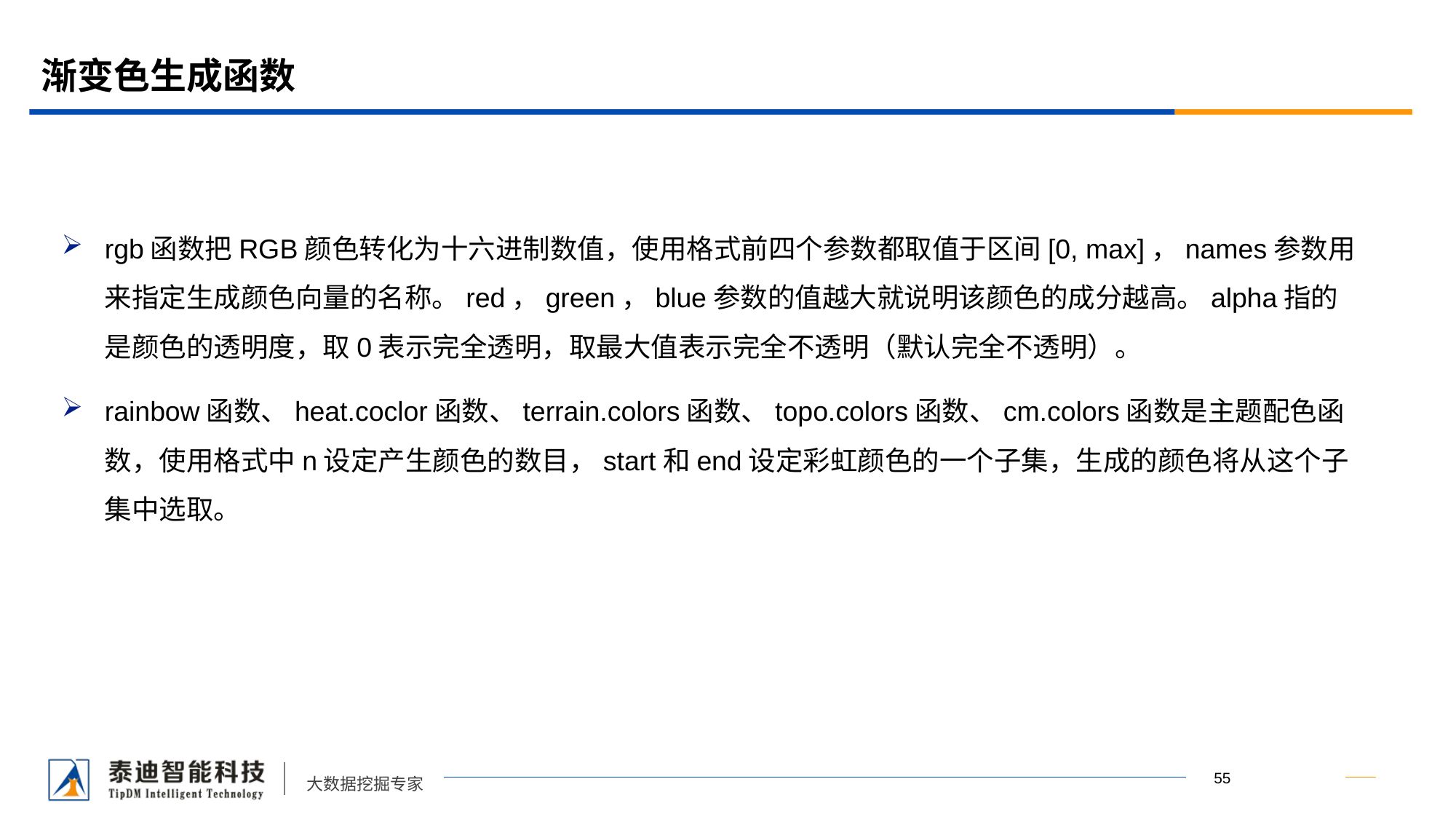

# 渐变色生成函数
rgb函数把RGB颜色转化为十六进制数值，使用格式前四个参数都取值于区间[0, max]，names参数用来指定生成颜色向量的名称。red，green，blue参数的值越大就说明该颜色的成分越高。alpha指的是颜色的透明度，取0表示完全透明，取最大值表示完全不透明（默认完全不透明）。
rainbow函数、heat.coclor函数、terrain.colors函数、topo.colors函数、cm.colors函数是主题配色函数，使用格式中n设定产生颜色的数目，start和end设定彩虹颜色的一个子集，生成的颜色将从这个子集中选取。